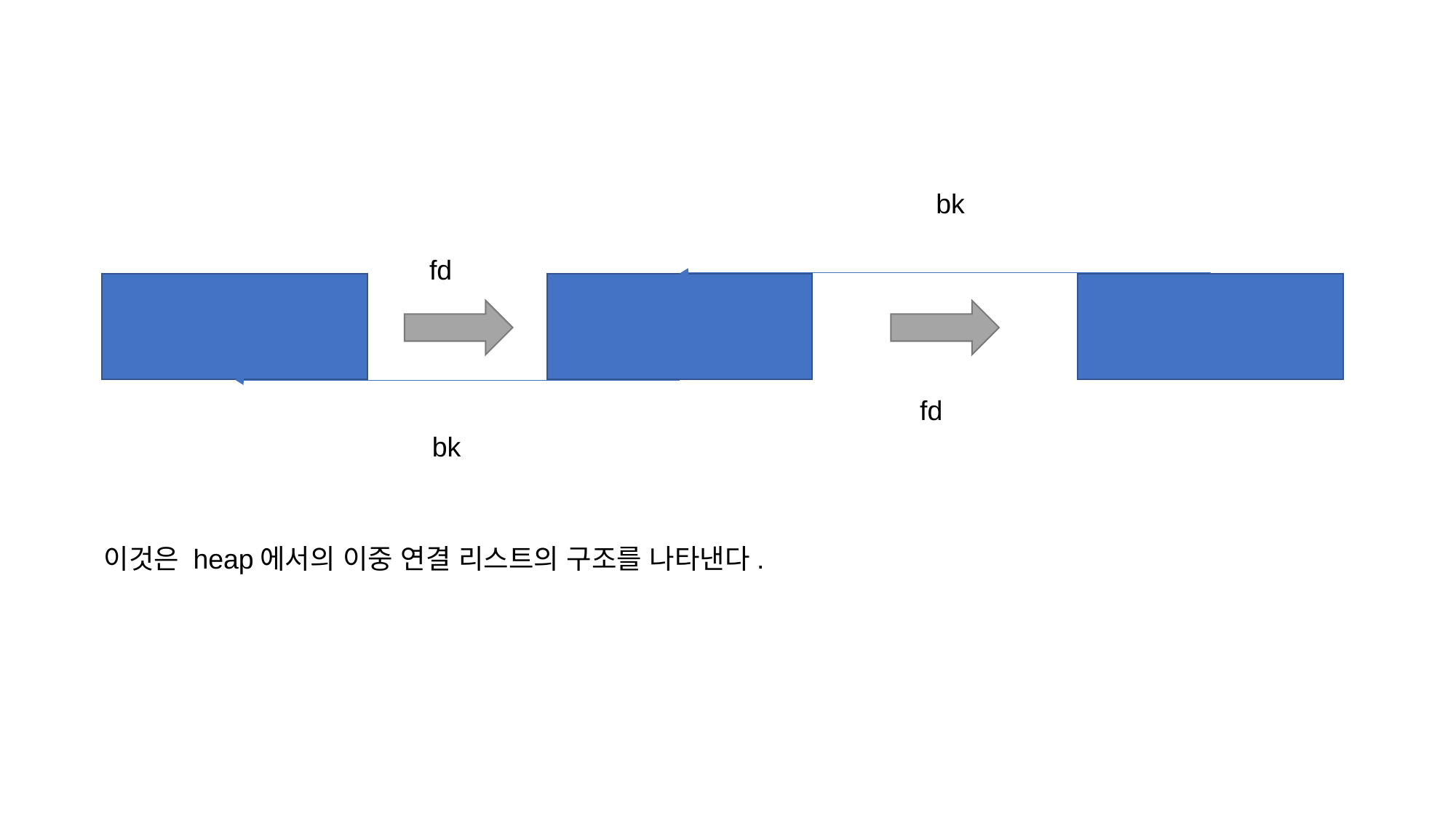

bk
fd

fd
bk
이것은 heap에서의 이중 연결 리스트의 구조를 나타낸다.